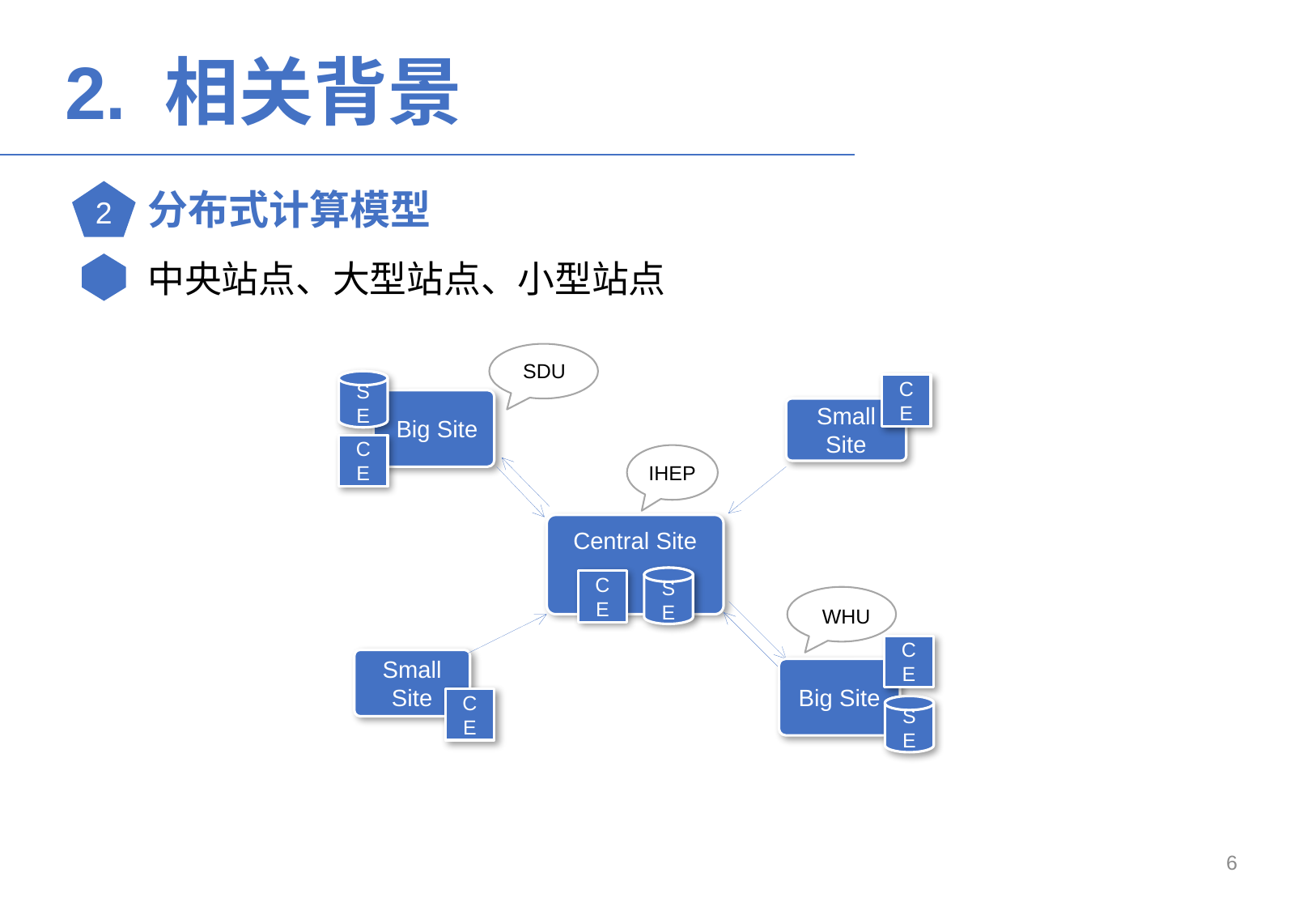

2. 相关背景
分布式计算模型

2
中央站点、大型站点、小型站点

SDU
SE
CE
 Big Site
Small Site
CE

IHEP

Central Site

SE
CE

WHU

CE
Small Site
Big Site
CE
SE
6